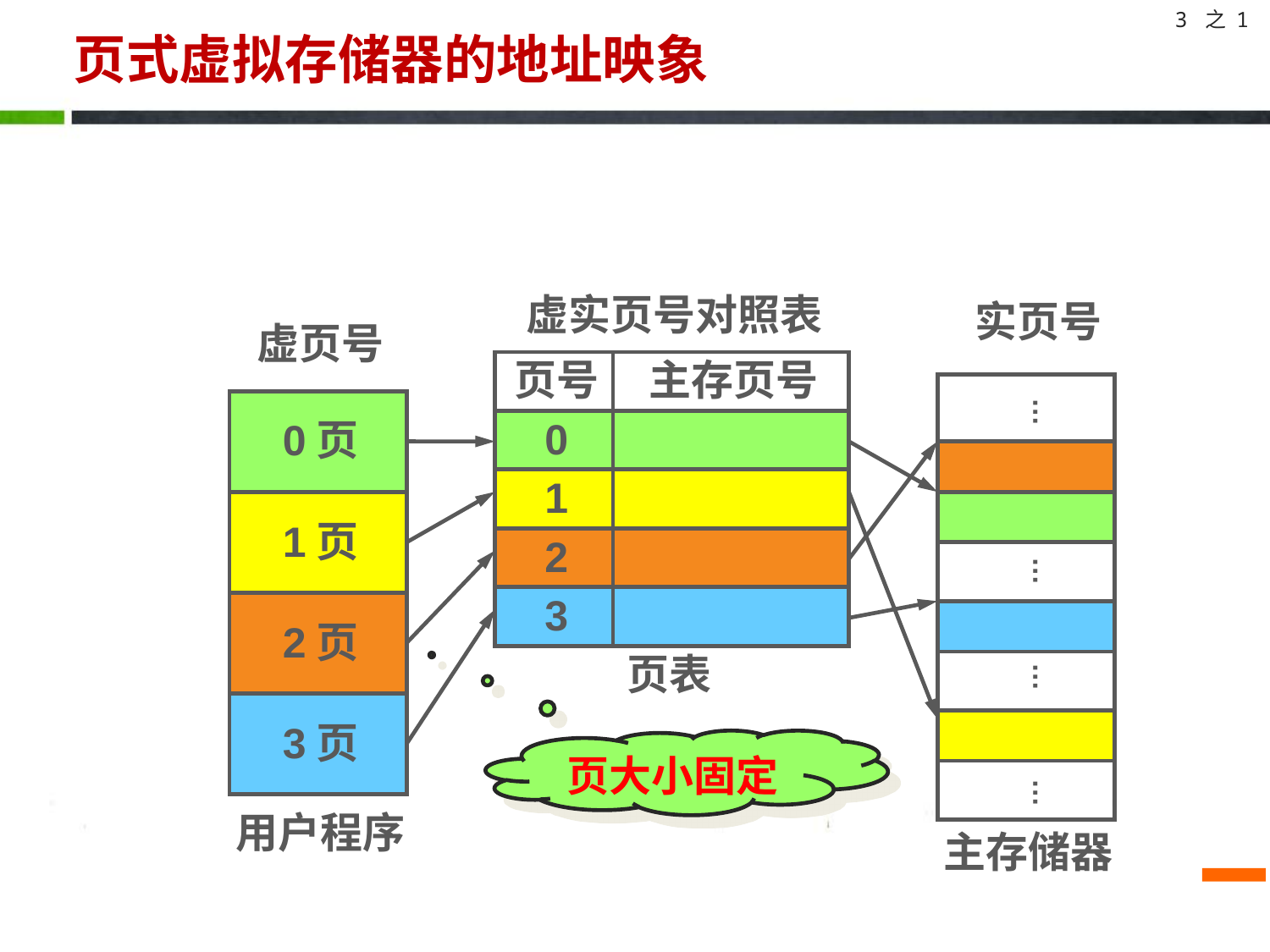

3 之 1
# 页式虚拟存储器的地址映象
虚实页号对照表
实页号
虚页号
页号
主存页号

0页
…
0

1

1页

2

…

3

2页

页表

…
3页

页大小固定

…
用户程序
主存储器